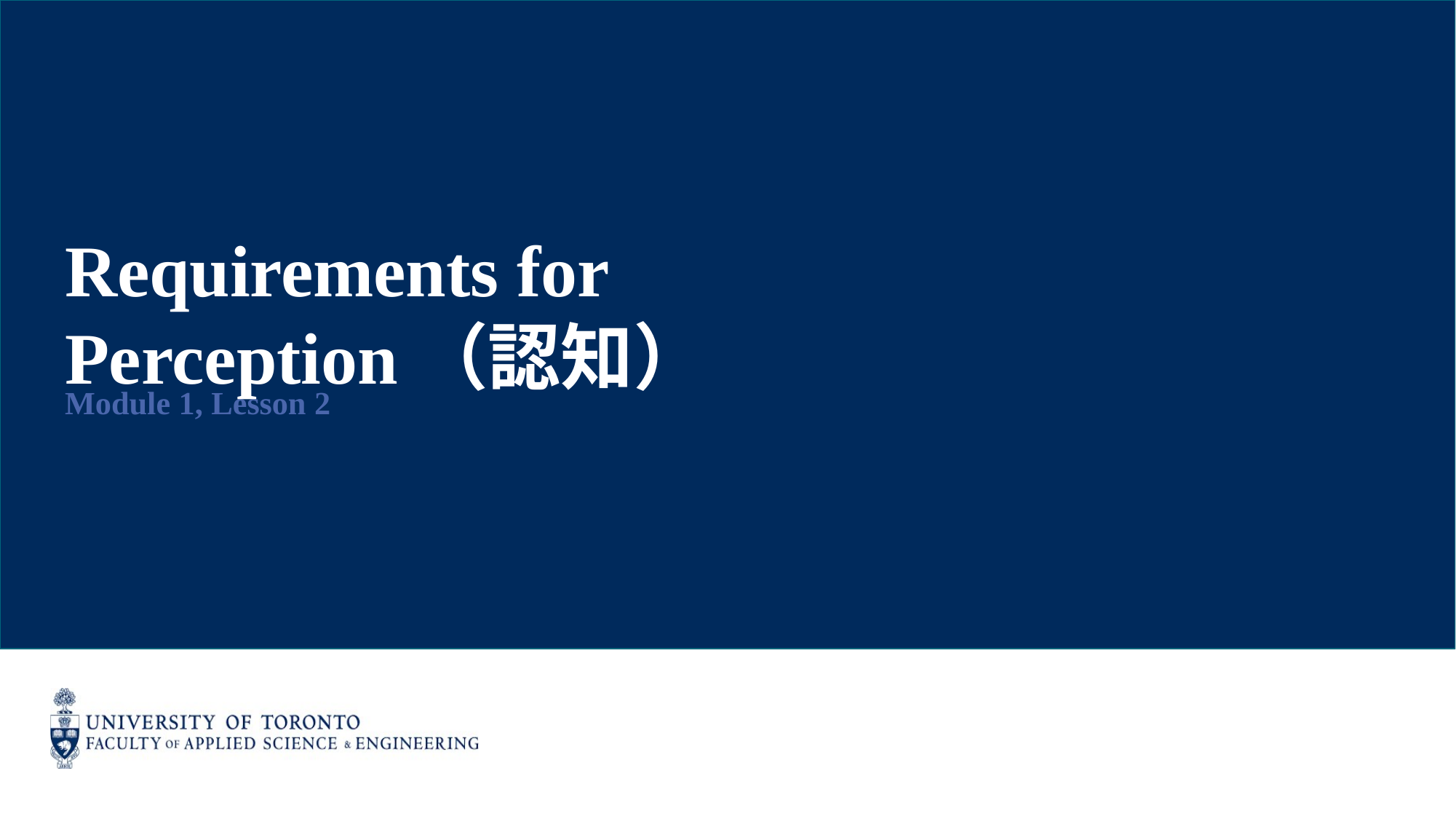

Requirements for Perception（認知）
Module 1, Lesson 2